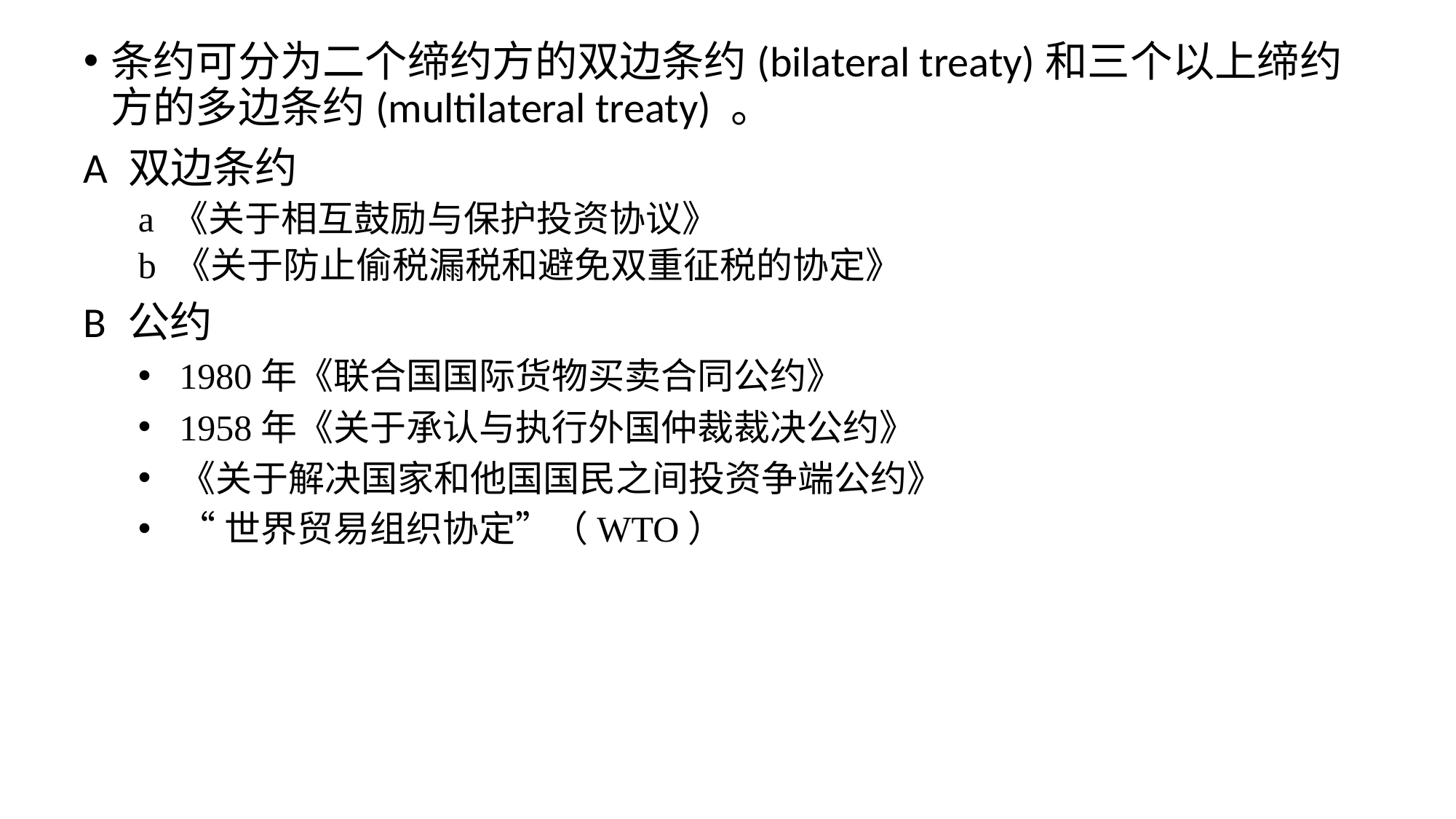

条约可分为二个缔约方的双边条约(bilateral treaty)和三个以上缔约方的多边条约(multilateral treaty) 。
A 双边条约
a 《关于相互鼓励与保护投资协议》
b 《关于防止偷税漏税和避免双重征税的协定》
B 公约
1980年《联合国国际货物买卖合同公约》
1958年《关于承认与执行外国仲裁裁决公约》
《关于解决国家和他国国民之间投资争端公约》
“世界贸易组织协定”（WTO）
#